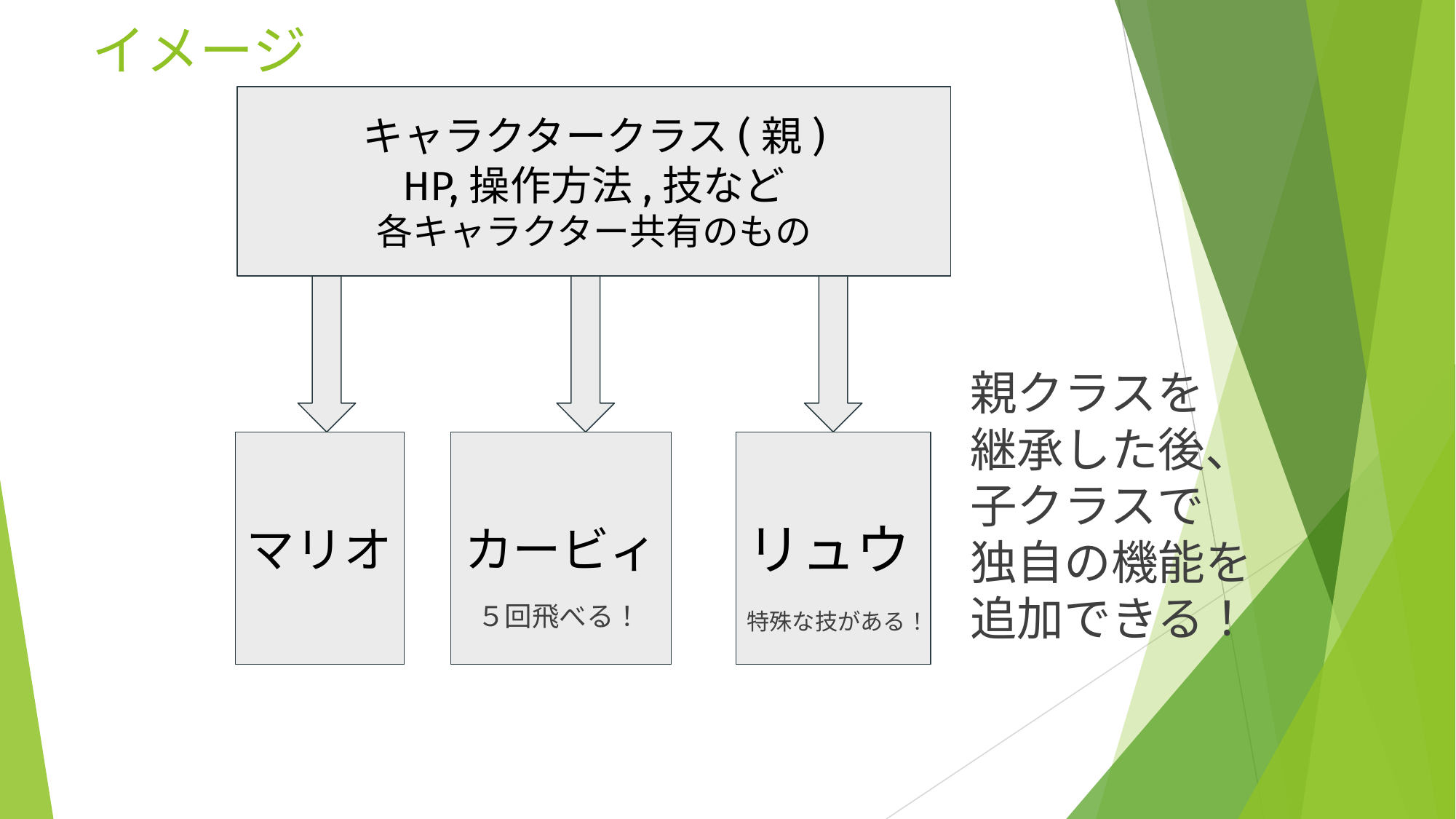

# イメージ
キャラクタークラス(親)
HP,操作方法,技など
各キャラクター共有のもの

親クラスを
継承した後、
子クラスで
独自の機能を
追加できる！
マリオ
カービィ
リュウ
５回飛べる！
特殊な技がある！